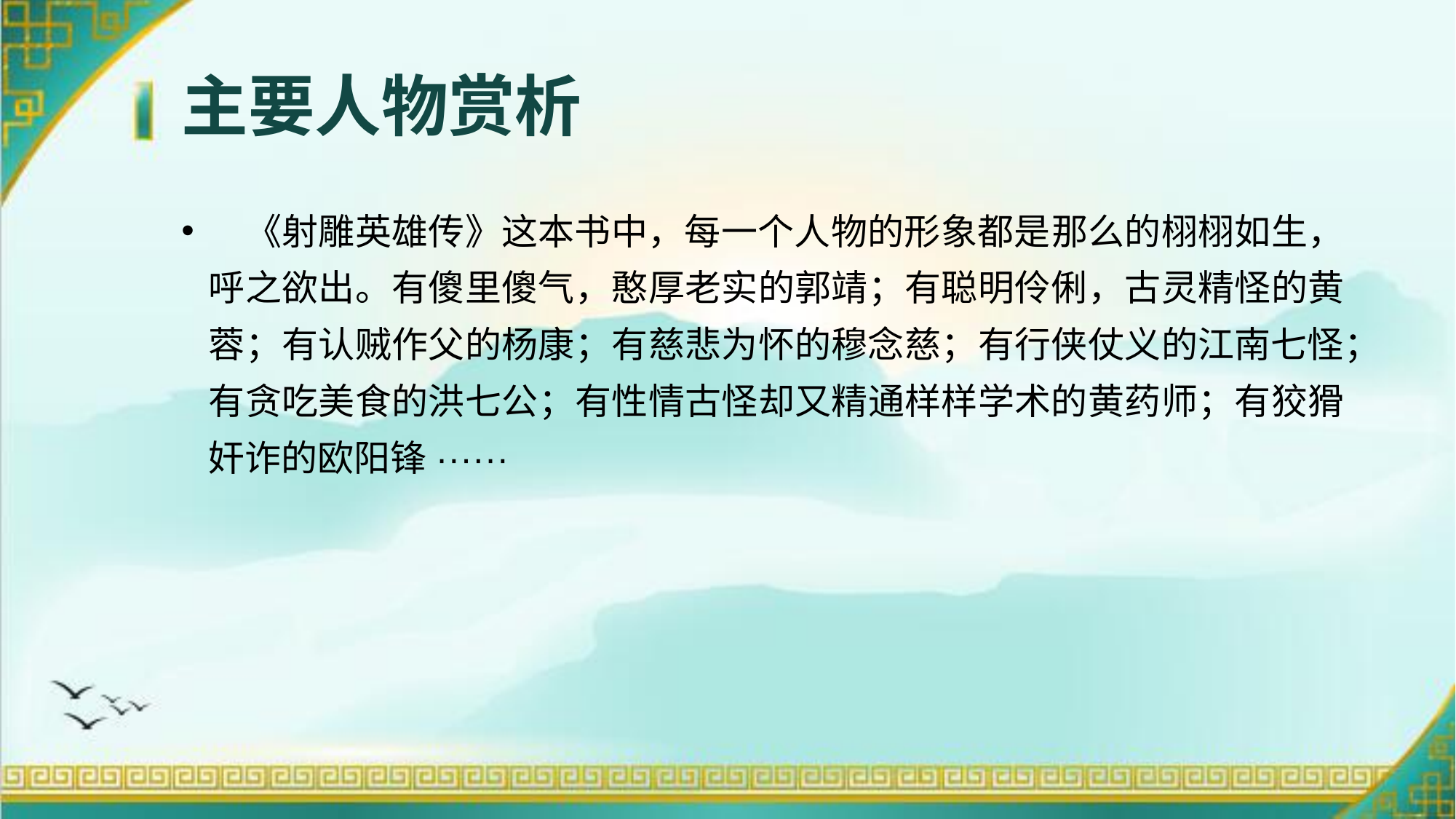

# 主要人物赏析
　《射雕英雄传》这本书中，每一个人物的形象都是那么的栩栩如生，呼之欲出。有傻里傻气，憨厚老实的郭靖；有聪明伶俐，古灵精怪的黄蓉；有认贼作父的杨康；有慈悲为怀的穆念慈；有行侠仗义的江南七怪；有贪吃美食的洪七公；有性情古怪却又精通样样学术的黄药师；有狡猾奸诈的欧阳锋······